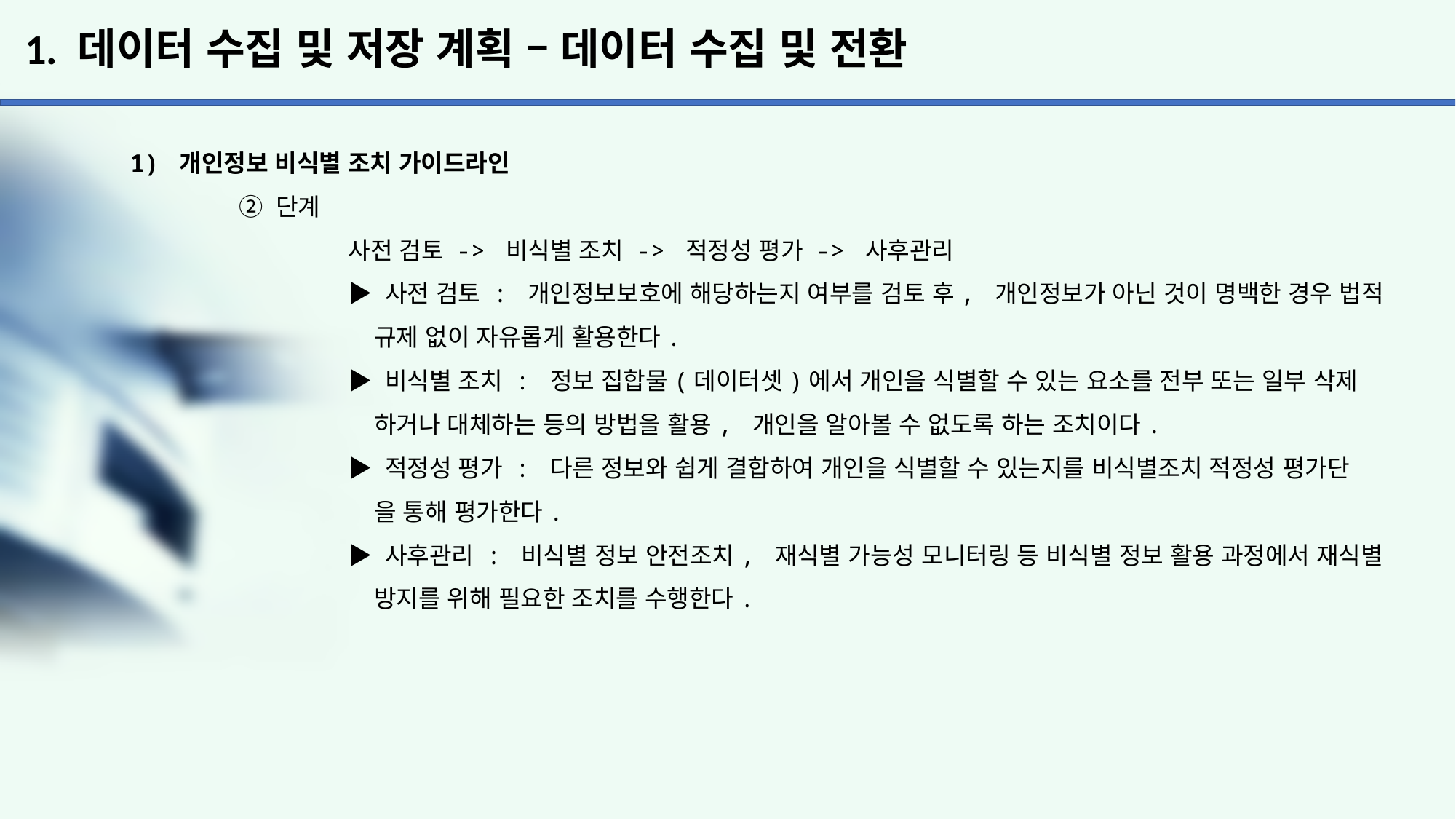

# 1. 데이터 수집 및 저장 계획 – 데이터 수집 및 전환
1) 개인정보 비식별 조치 가이드라인
	② 단계
		사전 검토 -> 비식별 조치 -> 적정성 평가 -> 사후관리
		▶ 사전 검토 : 개인정보보호에 해당하는지 여부를 검토 후, 개인정보가 아닌 것이 명백한 경우 법적
		   규제 없이 자유롭게 활용한다.
		▶ 비식별 조치 : 정보 집합물(데이터셋)에서 개인을 식별할 수 있는 요소를 전부 또는 일부 삭제
		   하거나 대체하는 등의 방법을 활용, 개인을 알아볼 수 없도록 하는 조치이다.
		▶ 적정성 평가 : 다른 정보와 쉽게 결합하여 개인을 식별할 수 있는지를 비식별조치 적정성 평가단
		   을 통해 평가한다.
		▶ 사후관리 : 비식별 정보 안전조치, 재식별 가능성 모니터링 등 비식별 정보 활용 과정에서 재식별
		   방지를 위해 필요한 조치를 수행한다.